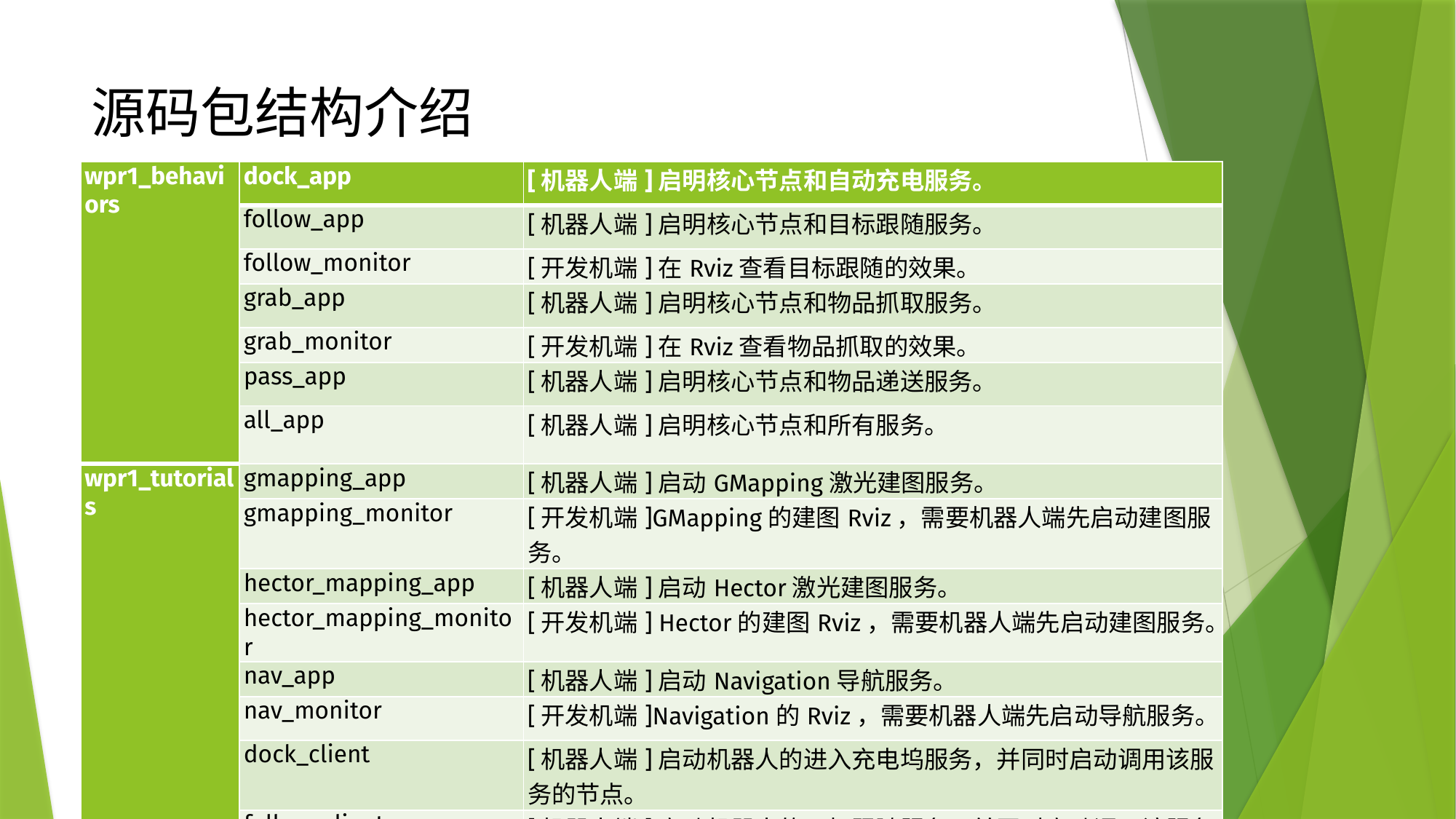

源码包结构介绍

| wpr1\_behaviors | dock\_app | [机器人端]启明核心节点和自动充电服务。 |
| --- | --- | --- |
|  | follow\_app | [机器人端]启明核心节点和目标跟随服务。 |
|  | follow\_monitor | [开发机端]在Rviz查看目标跟随的效果。 |
|  | grab\_app | [机器人端]启明核心节点和物品抓取服务。 |
|  | grab\_monitor | [开发机端]在Rviz查看物品抓取的效果。 |
|  | pass\_app | [机器人端]启明核心节点和物品递送服务。 |
|  | all\_app | [机器人端]启明核心节点和所有服务。 |
| wpr1\_tutorials | gmapping\_app | [机器人端]启动GMapping激光建图服务。 |
|  | gmapping\_monitor | [开发机端]GMapping的建图Rviz，需要机器人端先启动建图服务。 |
|  | hector\_mapping\_app | [机器人端]启动Hector激光建图服务。 |
|  | hector\_mapping\_monitor | [开发机端] Hector的建图Rviz，需要机器人端先启动建图服务。 |
|  | nav\_app | [机器人端]启动Navigation导航服务。 |
|  | nav\_monitor | [开发机端]Navigation的Rviz，需要机器人端先启动导航服务。 |
|  | dock\_client | [机器人端]启动机器人的进入充电坞服务，并同时启动调用该服务的节点。 |
|  | follow\_client | [机器人端]启动机器人的目标跟随服务，并同时启动调用该服务的节点。 |
|  | speak | [机器人端]语音输出例子 |
|  | speech\_recognition | [机器人端]语音识别例子 |